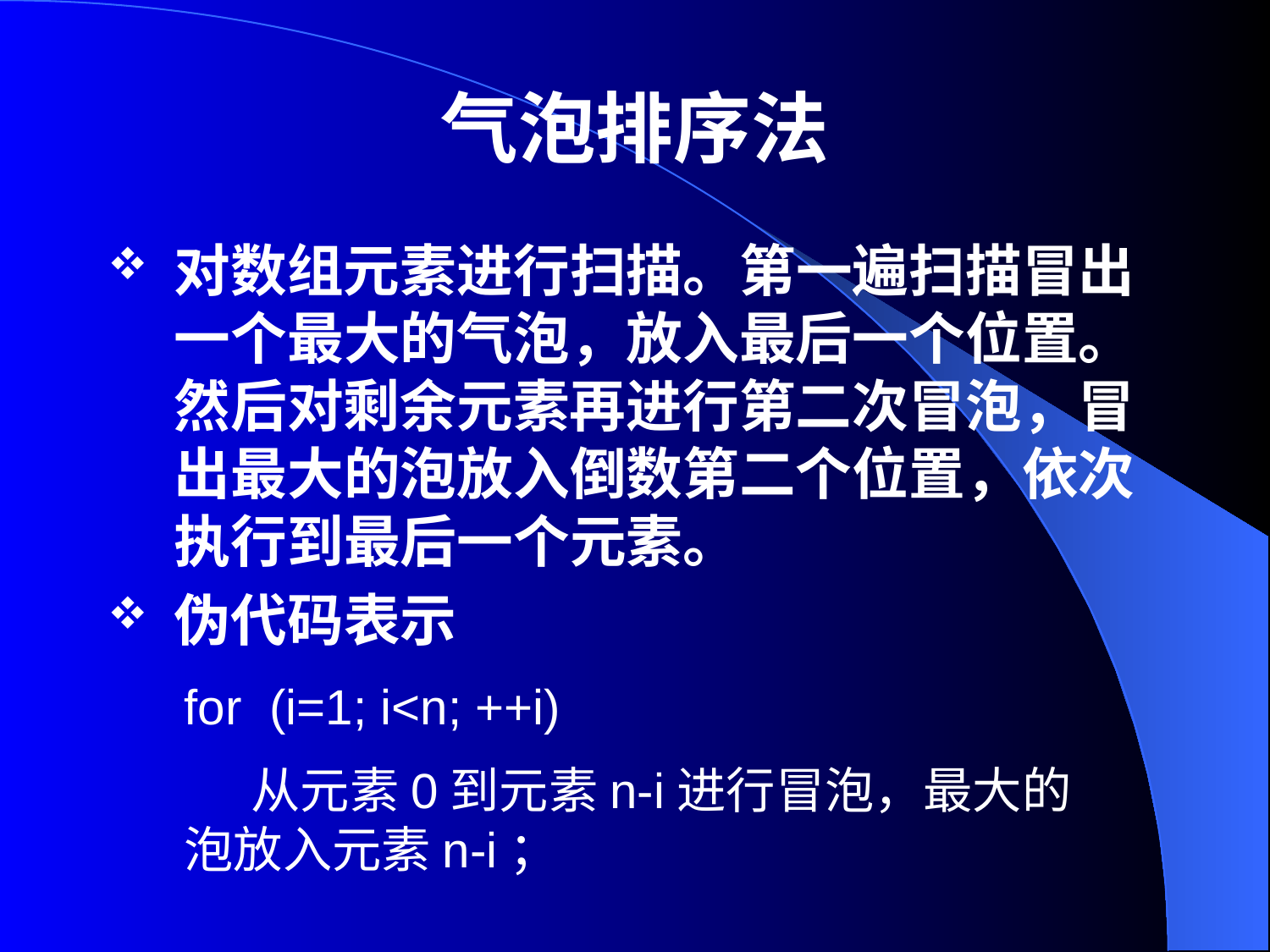

# 气泡排序法
对数组元素进行扫描。第一遍扫描冒出一个最大的气泡，放入最后一个位置。然后对剩余元素再进行第二次冒泡，冒出最大的泡放入倒数第二个位置，依次执行到最后一个元素。
伪代码表示
for  (i=1; i<n; ++i)
     从元素0到元素n-i进行冒泡，最大的泡放入元素n-i；